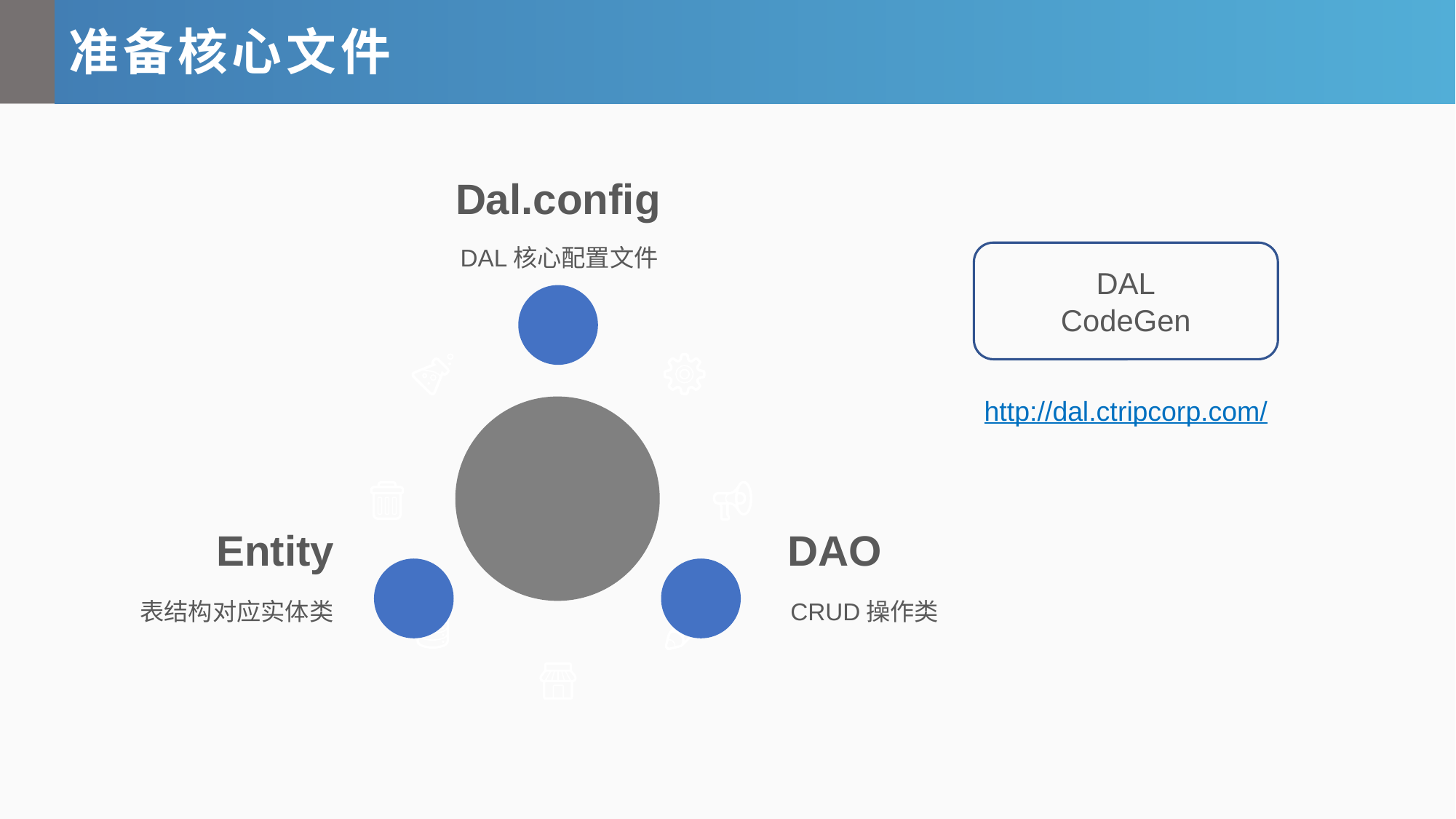

准备核心文件
Dal.config
DAL核心配置文件

Entity
表结构对应实体类
DAO
CRUD操作类
DAL
CodeGen
http://dal.ctripcorp.com/